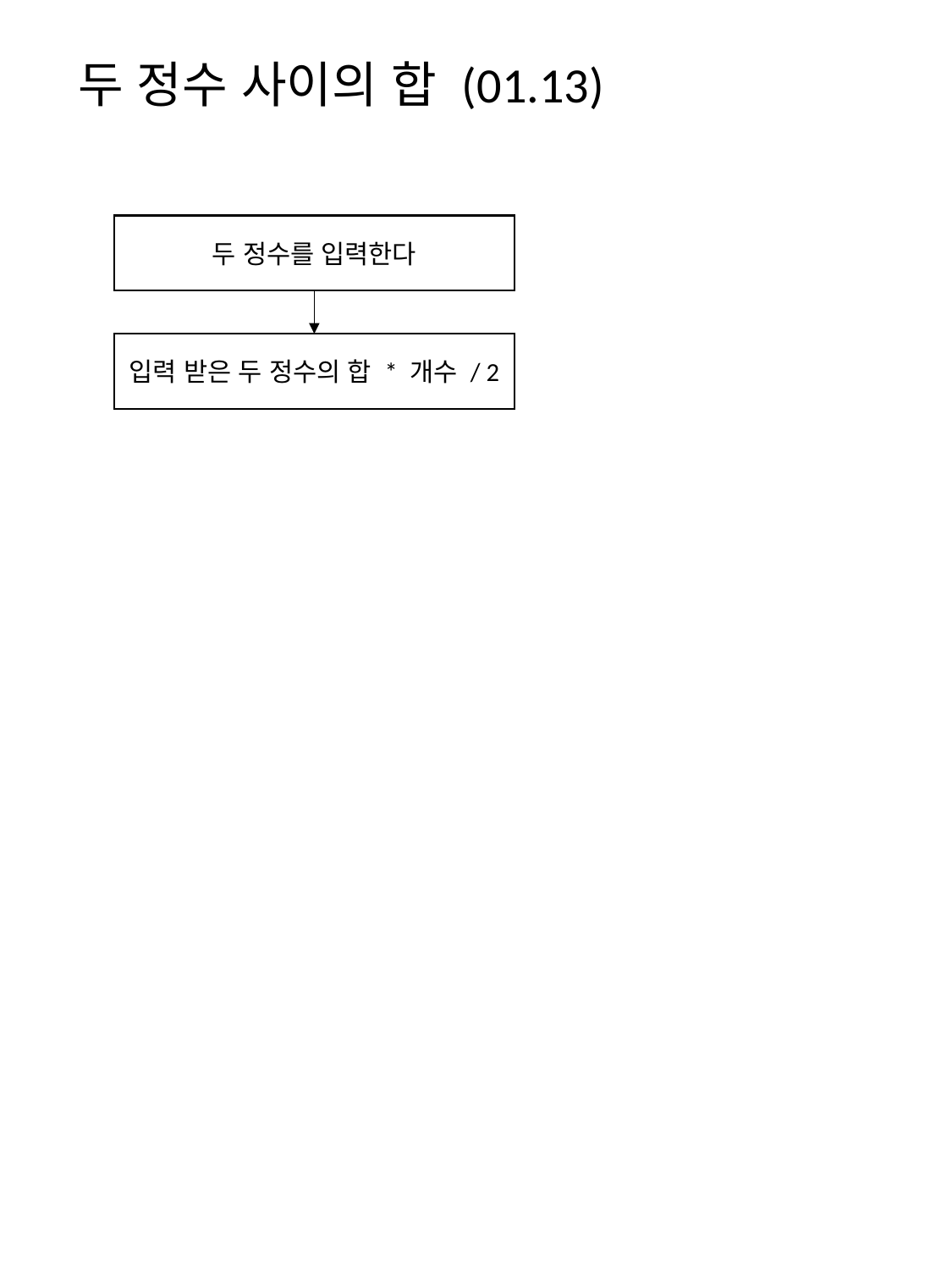

# 두 정수 사이의 합 (01.13)
두 정수를 입력한다
입력 받은 두 정수의 합 * 개수 / 2